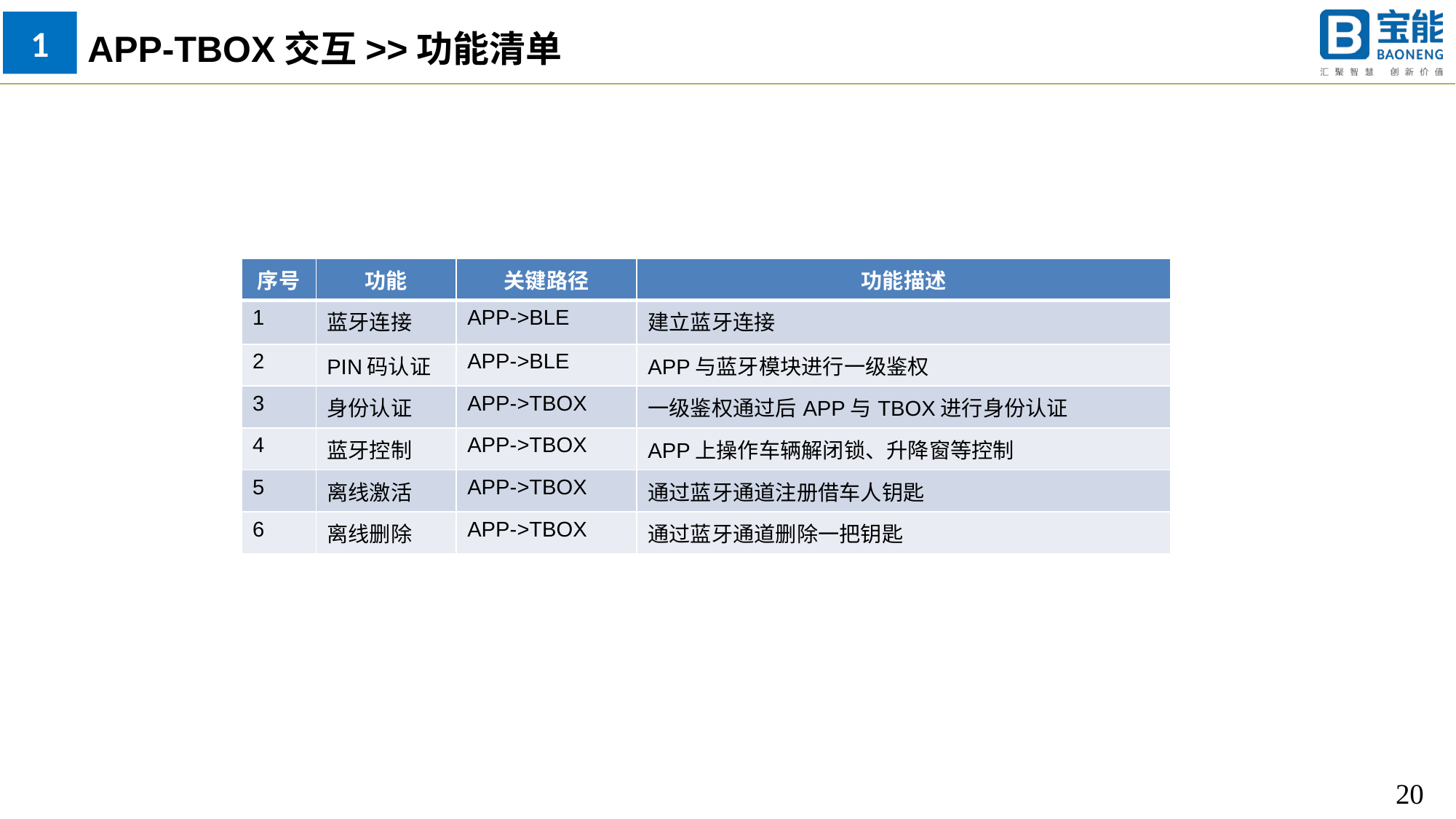

1
APP-TBOX交互>>功能清单
| 序号 | 功能 | 关键路径 | 功能描述 |
| --- | --- | --- | --- |
| 1 | 蓝牙连接 | APP->BLE | 建立蓝牙连接 |
| 2 | PIN码认证 | APP->BLE | APP与蓝牙模块进行一级鉴权 |
| 3 | 身份认证 | APP->TBOX | 一级鉴权通过后APP与TBOX进行身份认证 |
| 4 | 蓝牙控制 | APP->TBOX | APP上操作车辆解闭锁、升降窗等控制 |
| 5 | 离线激活 | APP->TBOX | 通过蓝牙通道注册借车人钥匙 |
| 6 | 离线删除 | APP->TBOX | 通过蓝牙通道删除一把钥匙 |